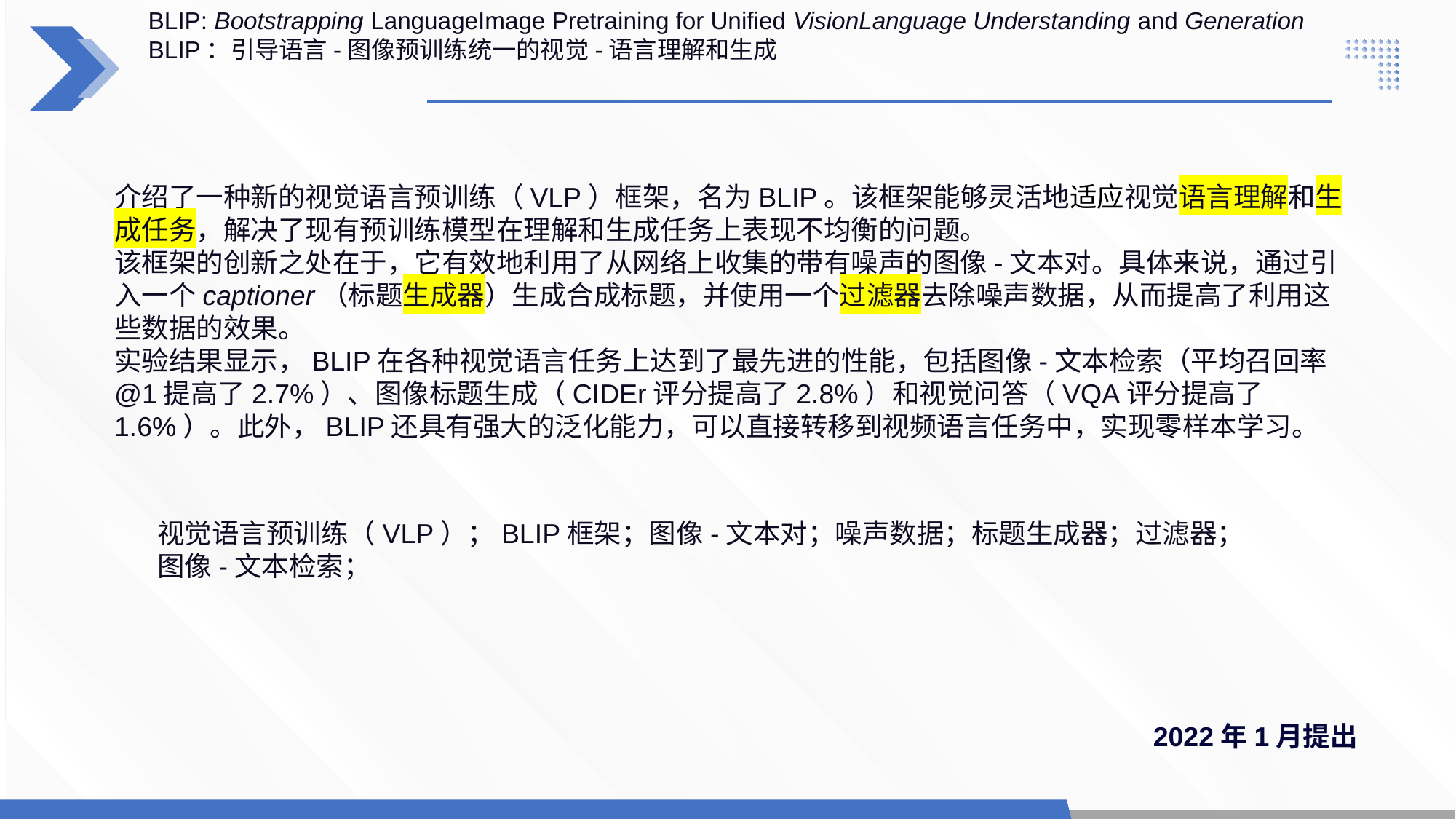

BLIP: Bootstrapping LanguageImage Pretraining for Unified VisionLanguage Understanding and Generation
BLIP：引导语言-图像预训练统一的视觉-语言理解和生成
介绍了一种新的视觉语言预训练（VLP）框架，名为BLIP。该框架能够灵活地适应视觉语言理解和生成任务，解决了现有预训练模型在理解和生成任务上表现不均衡的问题。
该框架的创新之处在于，它有效地利用了从网络上收集的带有噪声的图像-文本对。具体来说，通过引入一个captioner（标题生成器）生成合成标题，并使用一个过滤器去除噪声数据，从而提高了利用这些数据的效果。
实验结果显示，BLIP在各种视觉语言任务上达到了最先进的性能，包括图像-文本检索（平均召回率@1提高了2.7%）、图像标题生成（CIDEr评分提高了2.8%）和视觉问答（VQA评分提高了1.6%）。此外，BLIP还具有强大的泛化能力，可以直接转移到视频语言任务中，实现零样本学习。
视觉语言预训练（VLP）；BLIP框架；图像-文本对；噪声数据；标题生成器；过滤器；图像-文本检索；
2022年1月提出